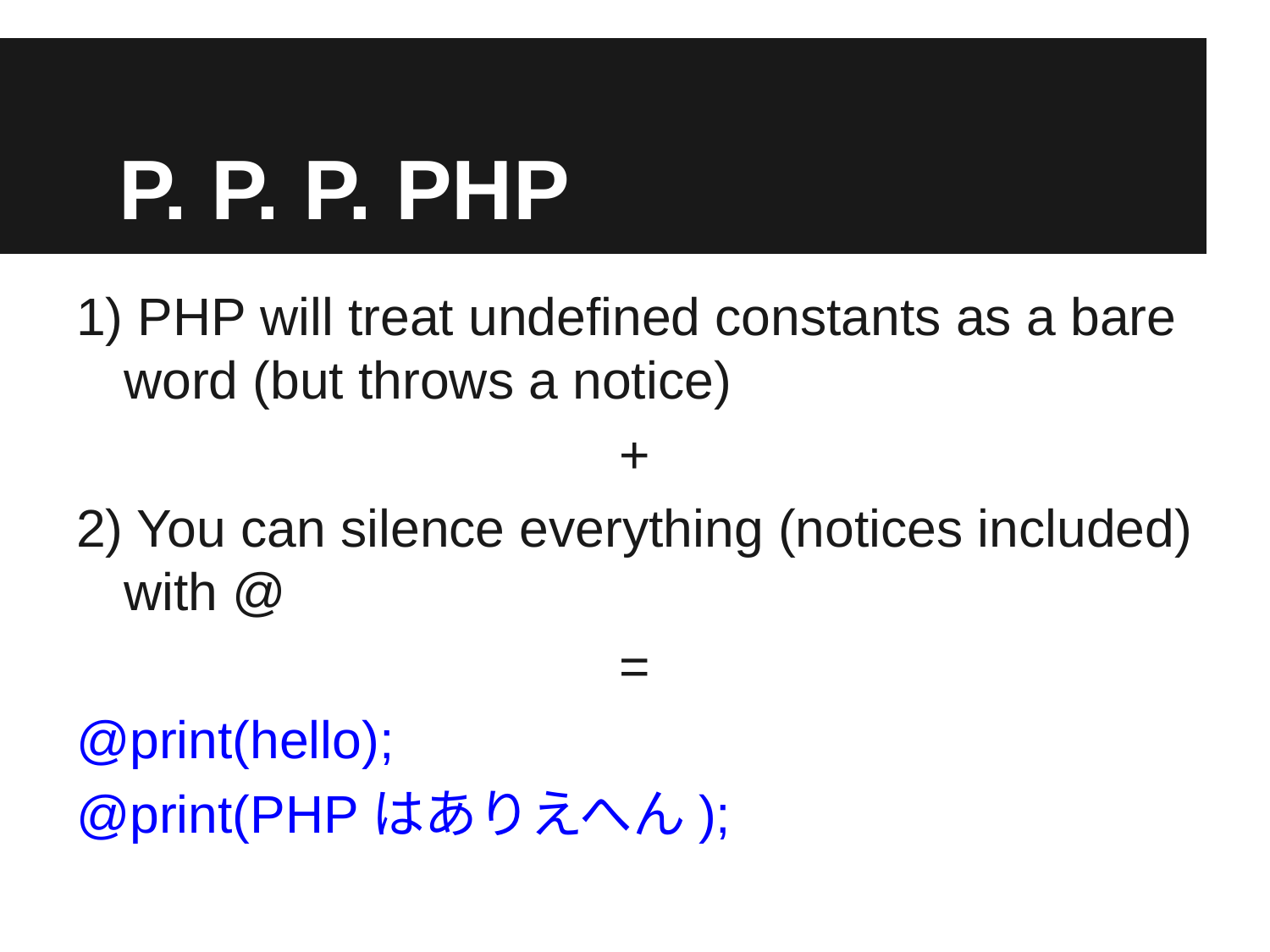

# P. P. P. PHP
1) PHP will treat undefined constants as a bare word (but throws a notice)
+
2) You can silence everything (notices included) with @
=
@print(hello);
@print(PHPはありえへん);